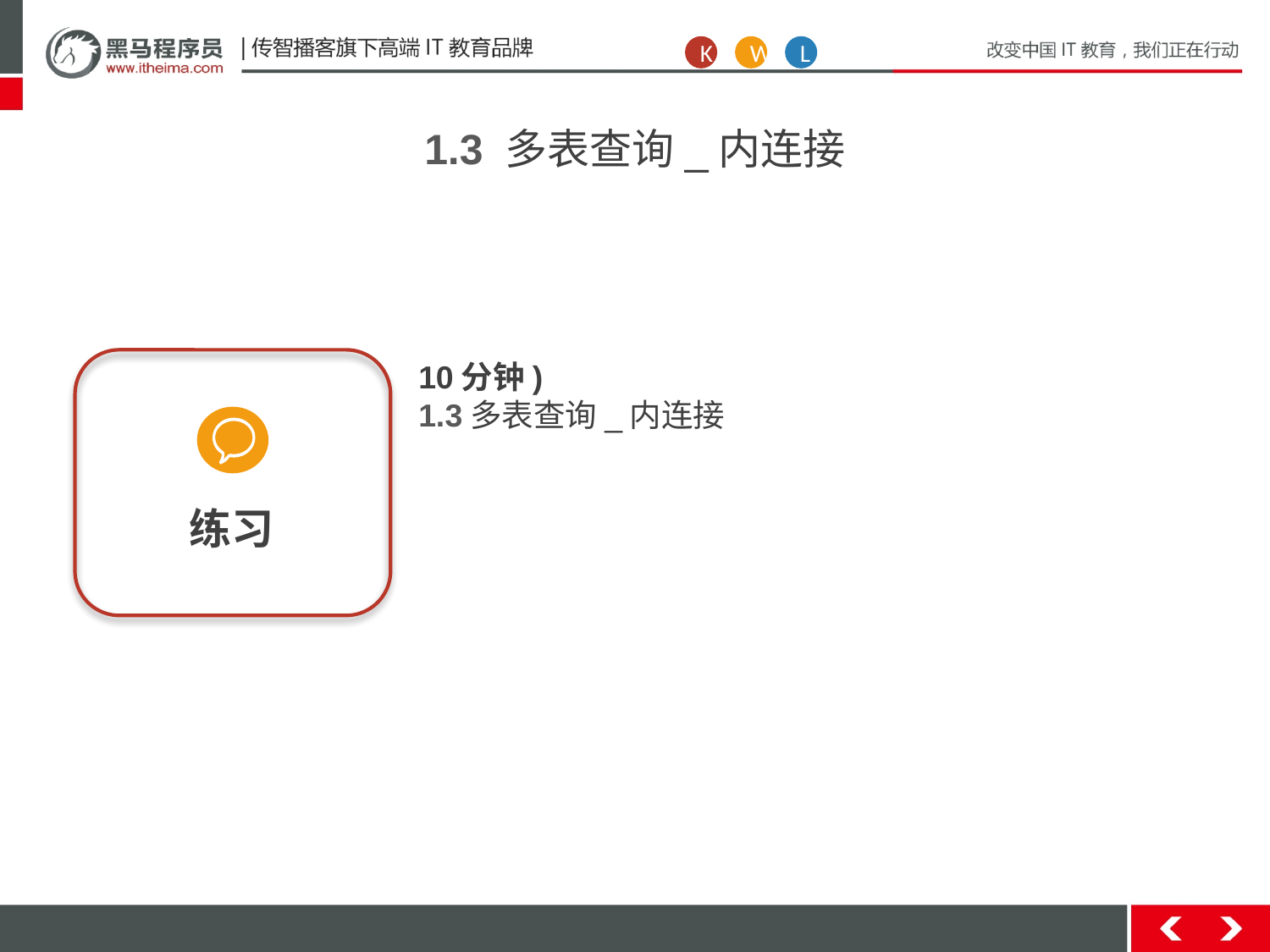

K
W
L
1.3 多表查询_内连接

练习
10分钟)
1.3多表查询_内连接